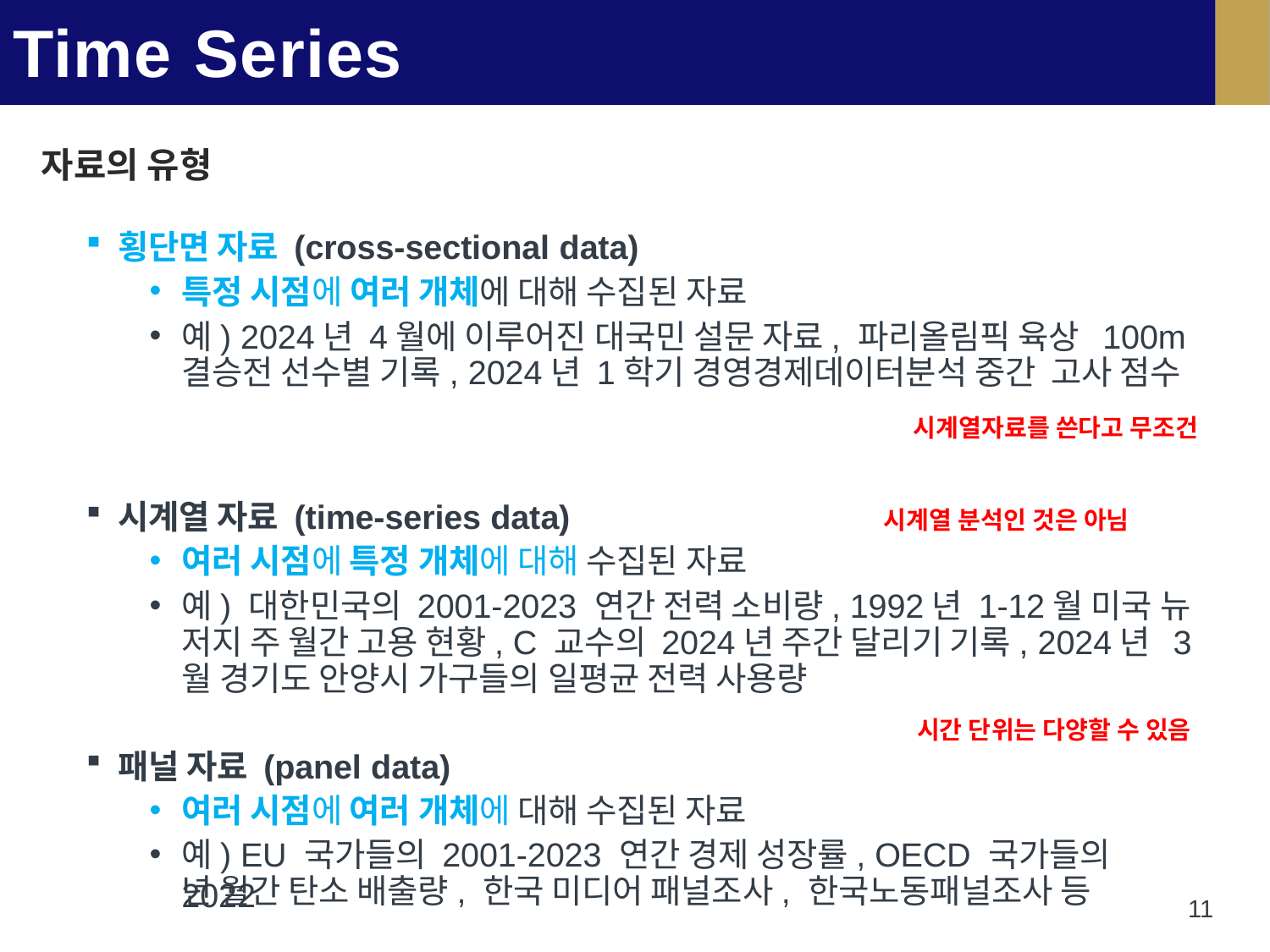

# Time Series Analysis
자료의 유형

횡단면 자료 (cross-sectional data)
특정 시점에 여러 개체에 대해 수집된 자료
예) 2024년 4월에 이루어진 대국민 설문 자료, 파리올림픽 육상  100m 결승전 선수별 기록, 2024년 1학기 경영경제데이터분석 중간  고사 점수
시계열자료를 쓴다고 무조건
시계열 자료 (time-series data)
시계열 분석인 것은 아님
여러 시점에 특정 개체에 대해 수집된 자료
예) 대한민국의 2001-2023 연간 전력 소비량, 1992년 1-12월 미국 뉴  저지 주 월간 고용 현황, C 교수의 2024년 주간 달리기 기록, 2024년  3월 경기도 안양시 가구들의 일평균 전력 사용량
시간 단위는 다양할 수 있음
패널 자료 (panel data)
여러 시점에 여러 개체에 대해 수집된 자료
예) EU 국가들의 2001-2023 연간 경제 성장률, OECD 국가들의 2022
년 월간 탄소 배출량, 한국 미디어 패널조사, 한국노동패널조사 등
11